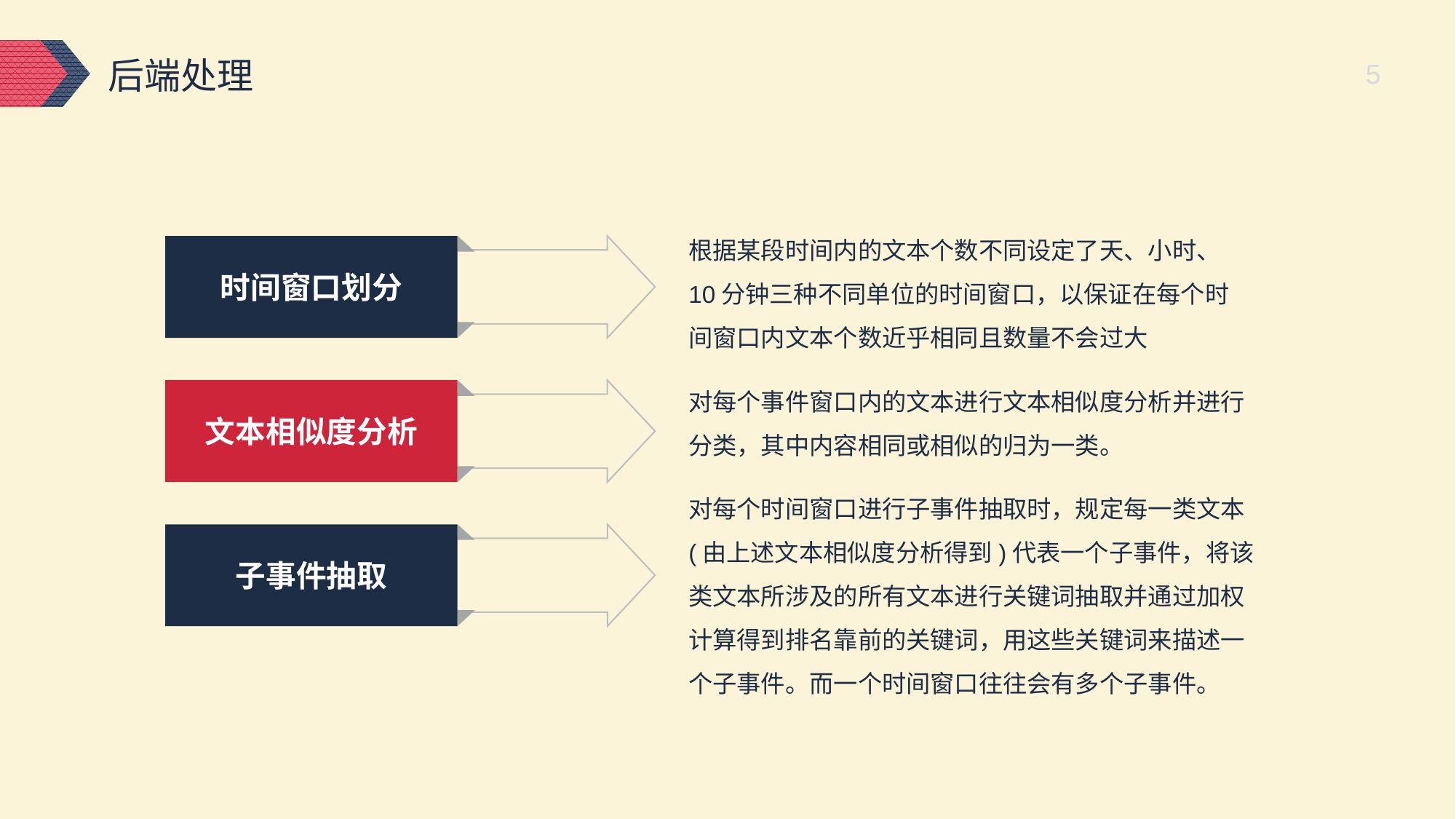

后端处理
根据某段时间内的文本个数不同设定了天、小时、10分钟三种不同单位的时间窗口，以保证在每个时间窗口内文本个数近乎相同且数量不会过大
时间窗口划分

对每个事件窗口内的文本进行文本相似度分析并进行分类，其中内容相同或相似的归为一类。

文本相似度分析

对每个时间窗口进行子事件抽取时，规定每一类文本(由上述文本相似度分析得到)代表一个子事件，将该类文本所涉及的所有文本进行关键词抽取并通过加权计算得到排名靠前的关键词，用这些关键词来描述一个子事件。而一个时间窗口往往会有多个子事件。
子事件抽取